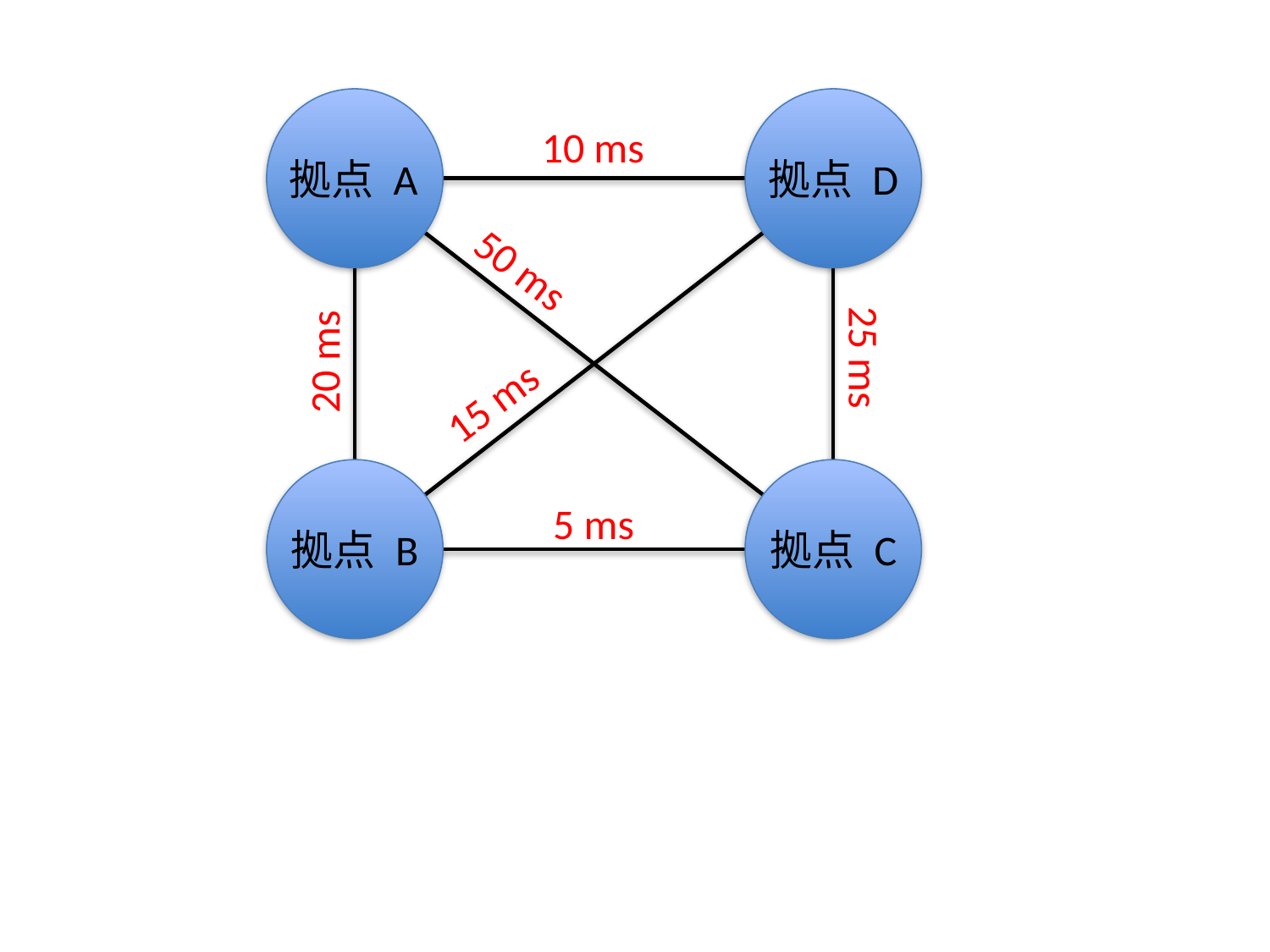

10 ms
拠点 A
拠点 D

50 ms
20 ms
25 ms
15 ms

5 ms
拠点 B
拠点 C